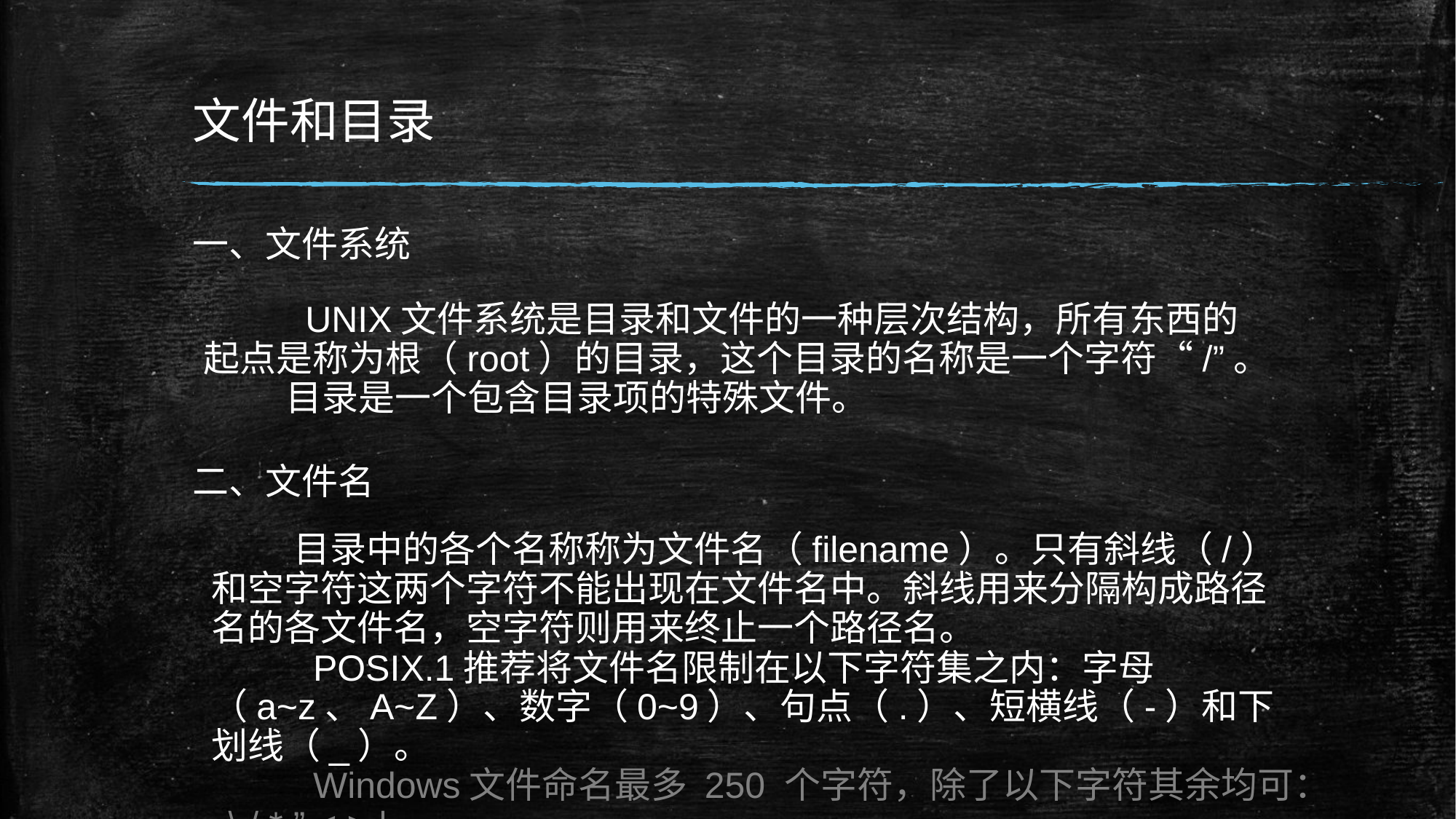

# 文件和目录
一、文件系统
          UNIX文件系统是目录和文件的一种层次结构，所有东西的起点是称为根（root）的目录，这个目录的名称是一个字符“/”。
         目录是一个包含目录项的特殊文件。
二、文件名
         目录中的各个名称称为文件名（filename）。只有斜线（/）和空字符这两个字符不能出现在文件名中。斜线用来分隔构成路径名的各文件名，空字符则用来终止一个路径名。
          POSIX.1推荐将文件名限制在以下字符集之内：字母（a~z、A~Z）、数字（0~9）、句点（.）、短横线（-）和下划线（_）。
          Windows文件命名最多 250 个字符，除了以下字符其余均可： \,/,*,”,<,>,|